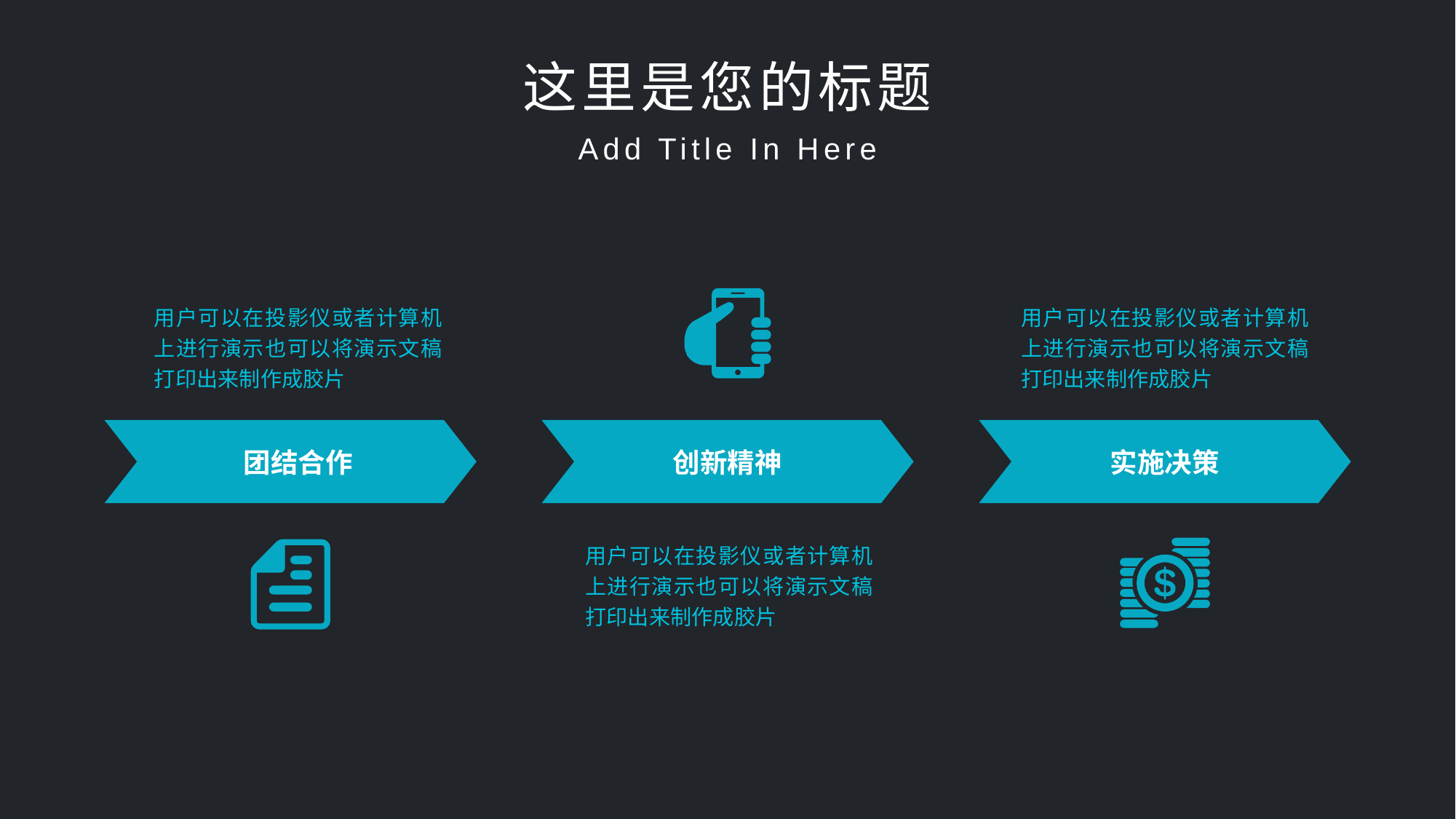

这里是您的标题
Add Title In Here

用户可以在投影仪或者计算机上进行演示也可以将演示文稿打印出来制作成胶片
用户可以在投影仪或者计算机上进行演示也可以将演示文稿打印出来制作成胶片

团结合作
创新精神
实施决策
用户可以在投影仪或者计算机上进行演示也可以将演示文稿打印出来制作成胶片